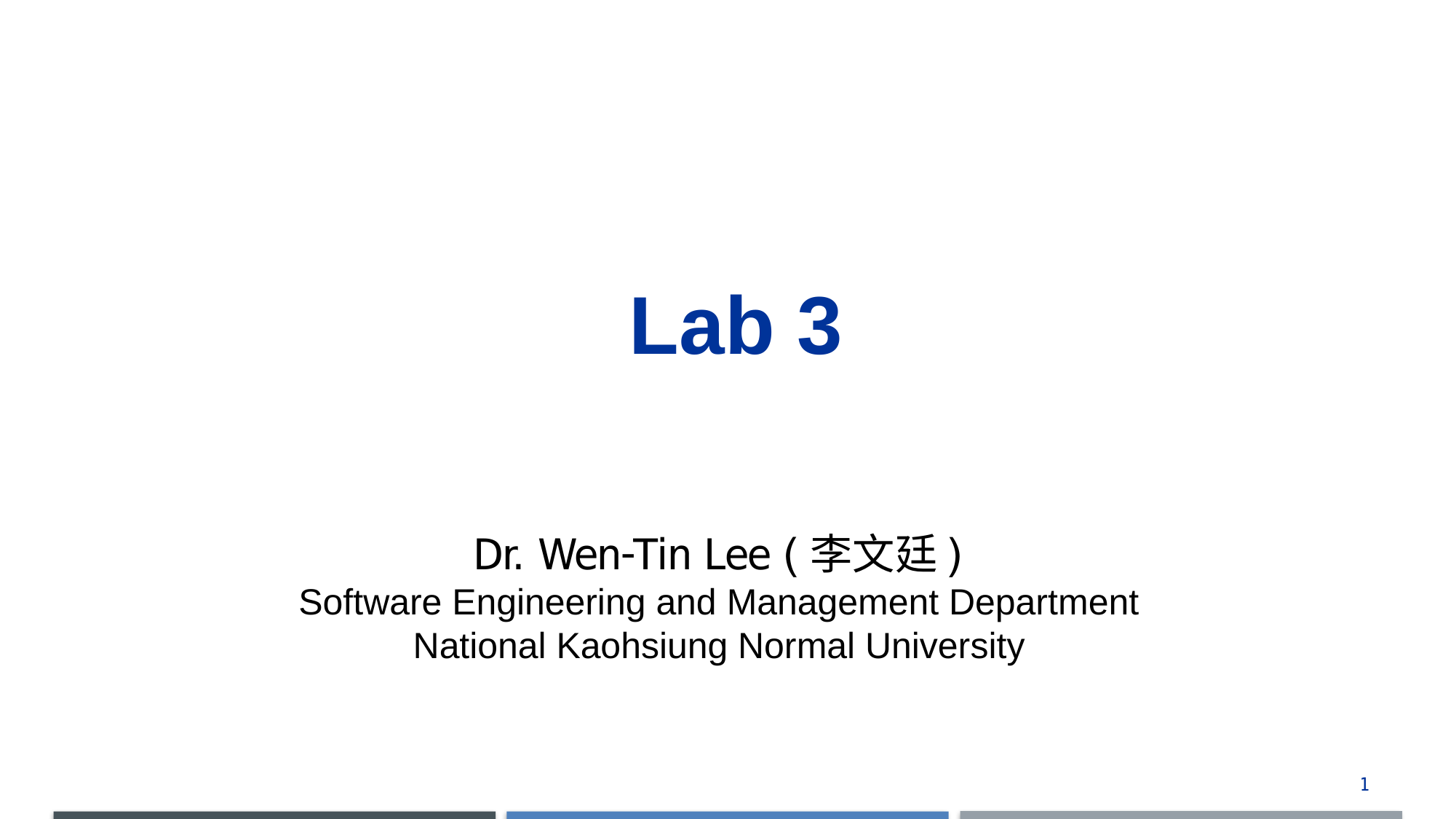

# Lab 3
Dr. Wen-Tin Lee (李文廷)
Software Engineering and Management Department
National Kaohsiung Normal University